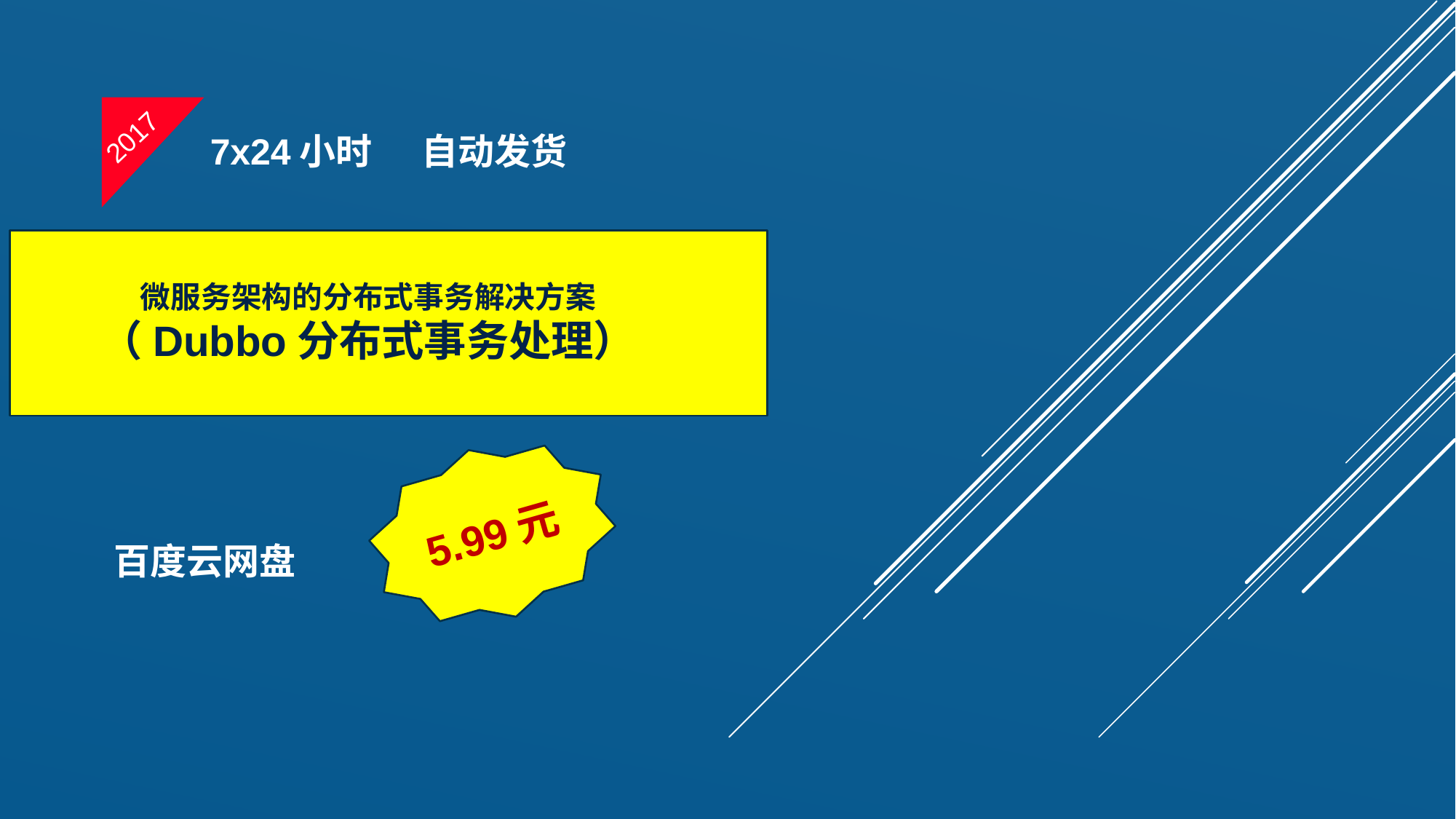

2017
7x24小时      自动发货

微服务架构的分布式事务解决方案
（Dubbo分布式事务处理）

5.99元
百度云网盘